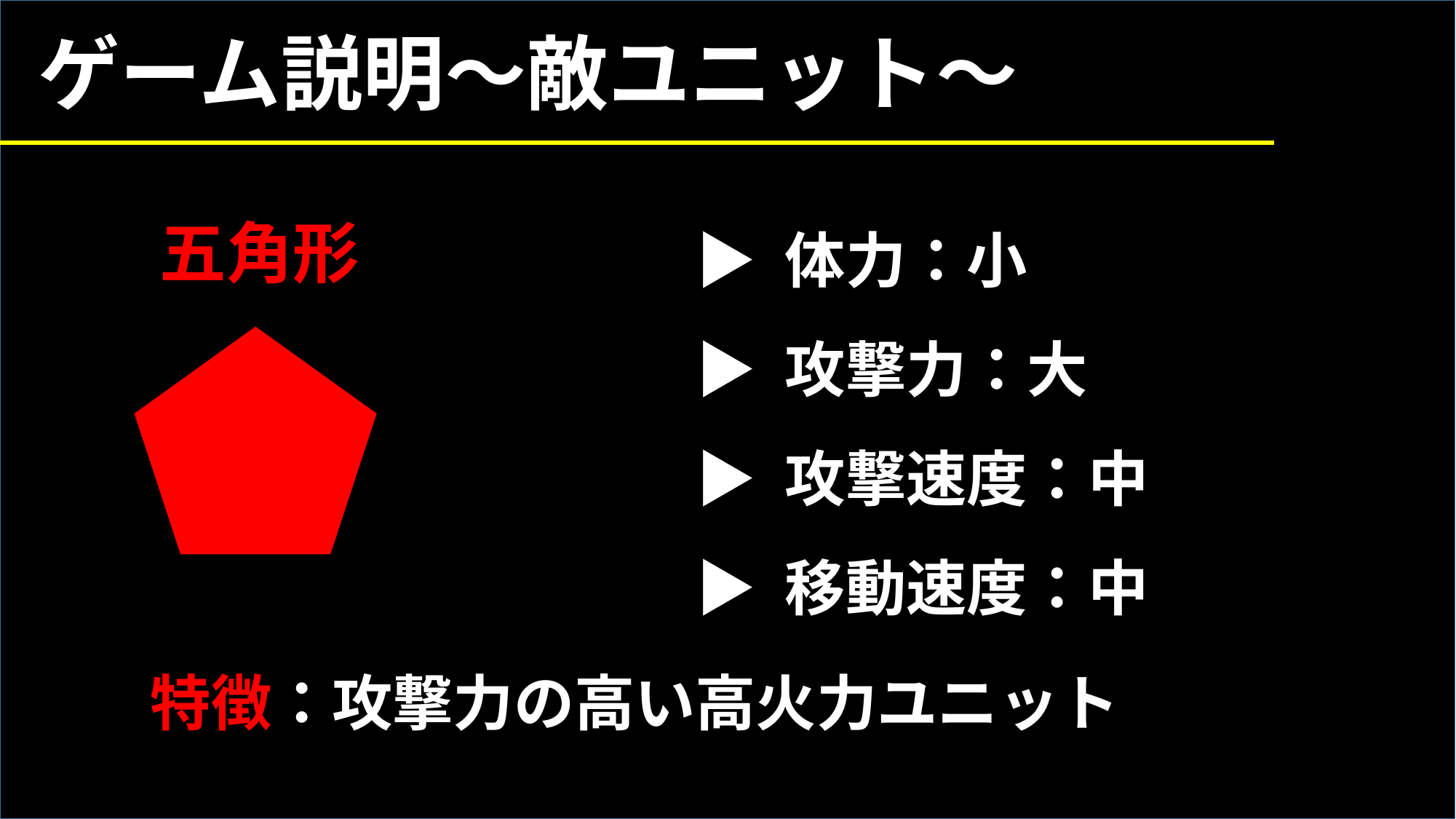

ゲーム説明～敵ユニット～
▶ 体力：小
▶ 攻撃力：大
▶ 攻撃速度：中
▶ 移動速度：中
五角形

特徴：攻撃力の高い高火力ユニット